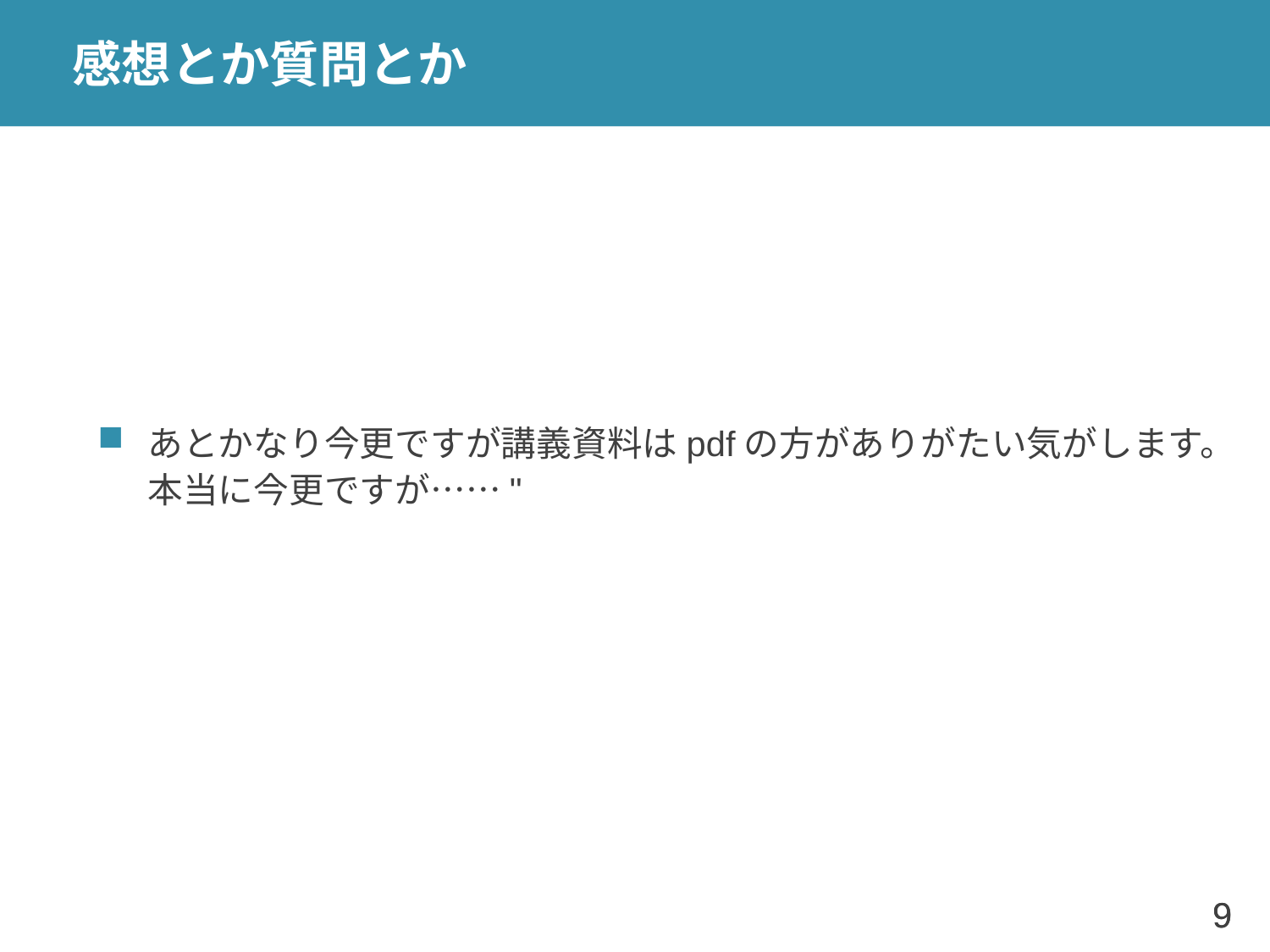

# 感想とか質問とか
あとかなり今更ですが講義資料はpdfの方がありがたい気がします。本当に今更ですが……"